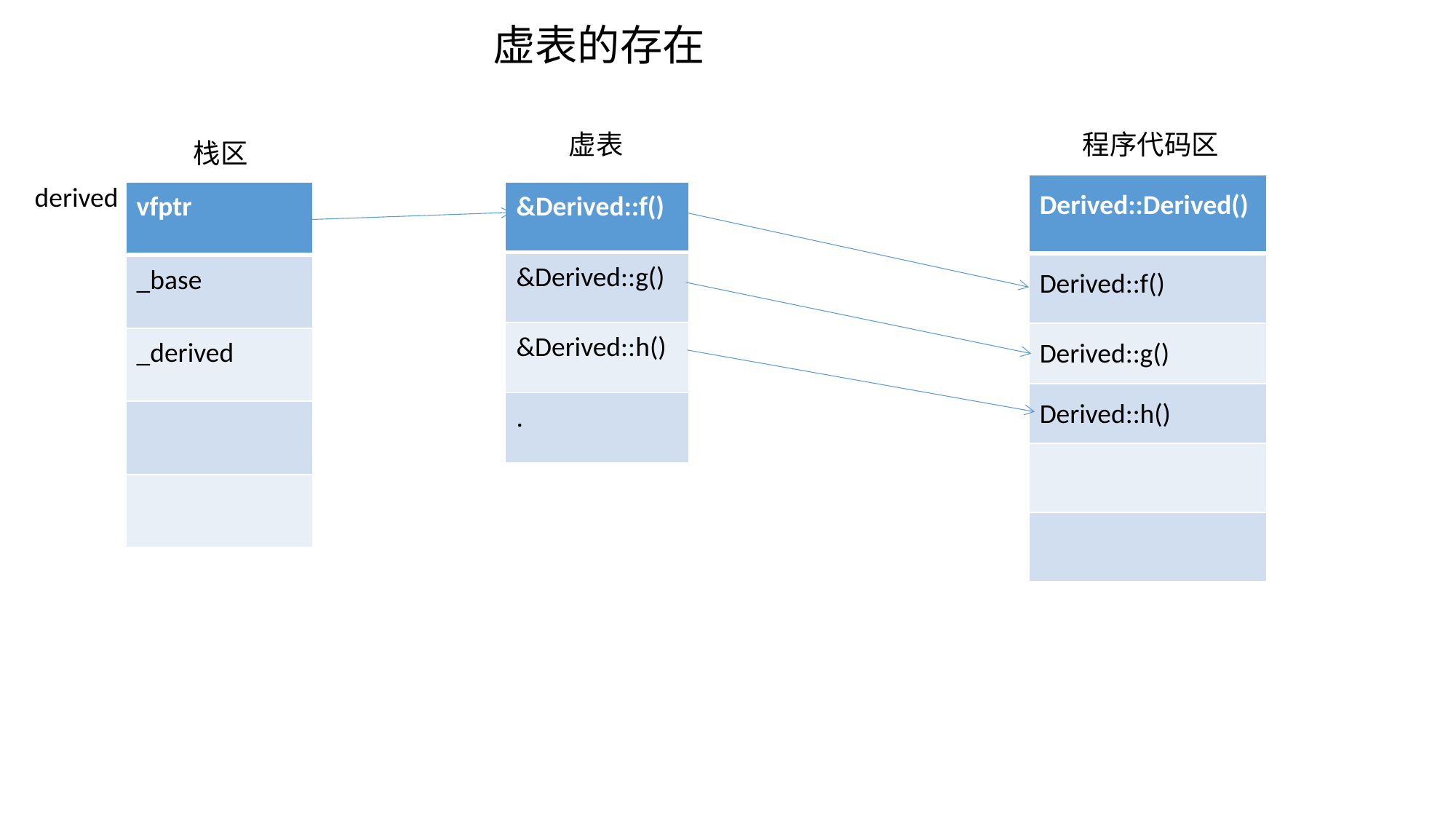

虚表的存在
        虚表
    程序代码区
      栈区
derived
| Derived::Derived() |
| --- |
| Derived::f() |
| Derived::g() |
| Derived::h() |
|  |
|  |
| vfptr |
| --- |
| \_base |
| \_derived |
|  |
|  |
| &Derived::f() |
| --- |
| &Derived::g() |
| &Derived::h() |
| . |